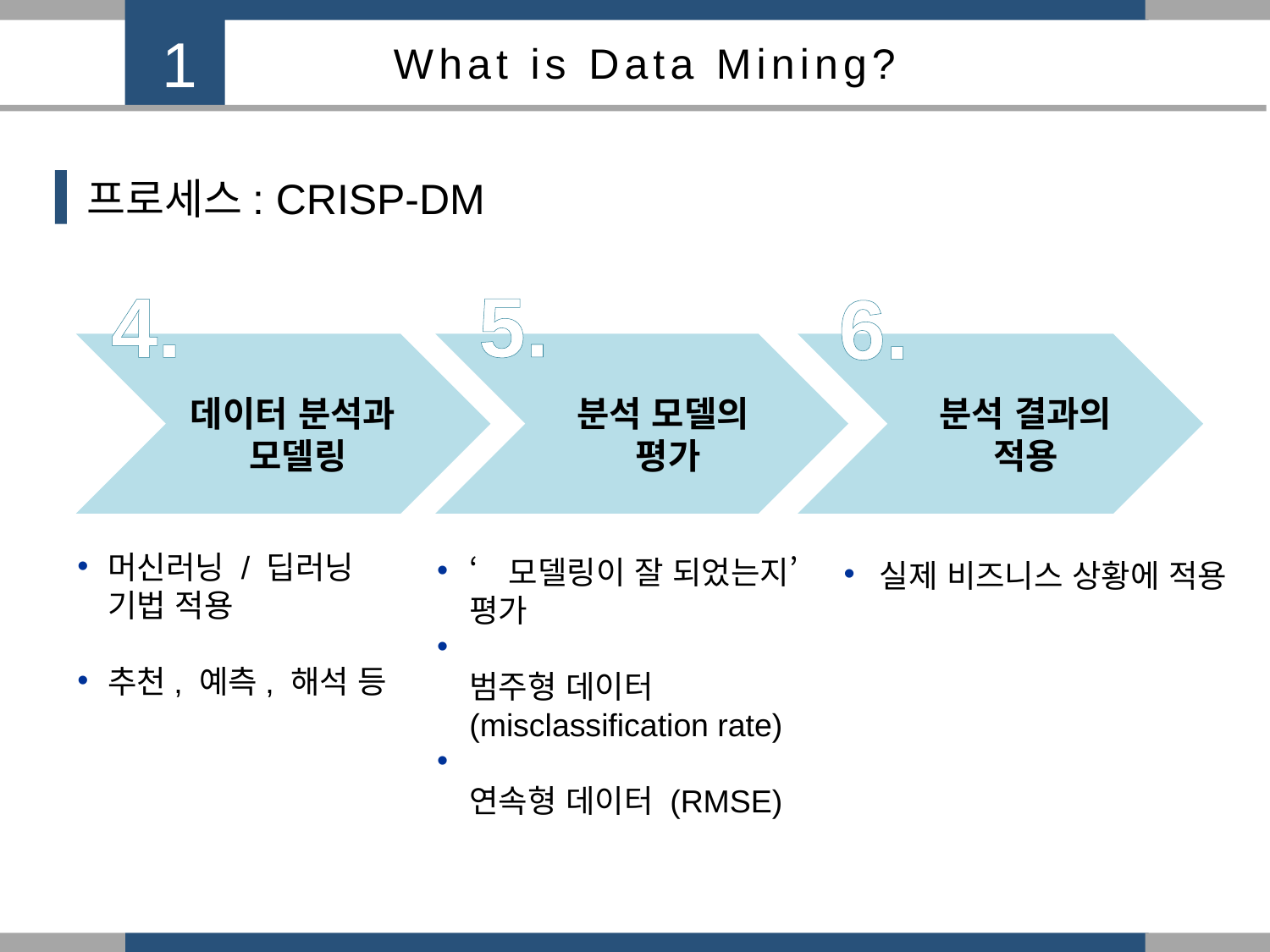

1
What is Data Mining?

프로세스: CRISP-DM

5.
4.
6.

데이터 분석과
모델링
분석 모델의
평가
분석 결과의
적용
•

•

머신러닝 / 딥러닝
기법 적용

추천, 예측, 해석 등
•

•

•

‘모델링이 잘 되었는지’ 평가

범주형 데이터(misclassification rate)

연속형 데이터 (RMSE)
•

실제 비즈니스 상황에 적용